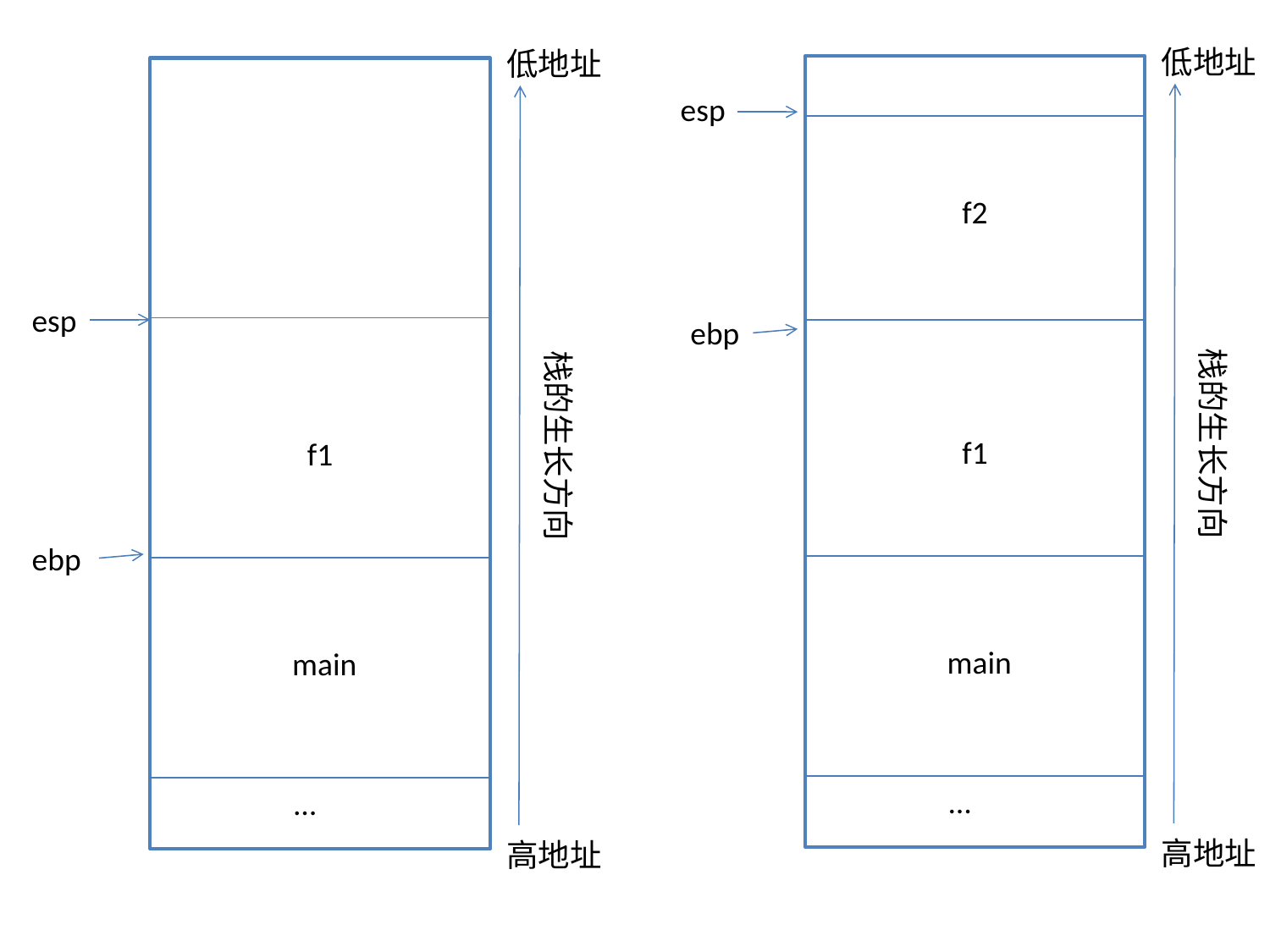

低地址
低地址
f1
f1
esp
f2
esp
ebp
栈的生长方向
栈的生长方向
ebp
main
main
…
…
高地址
高地址